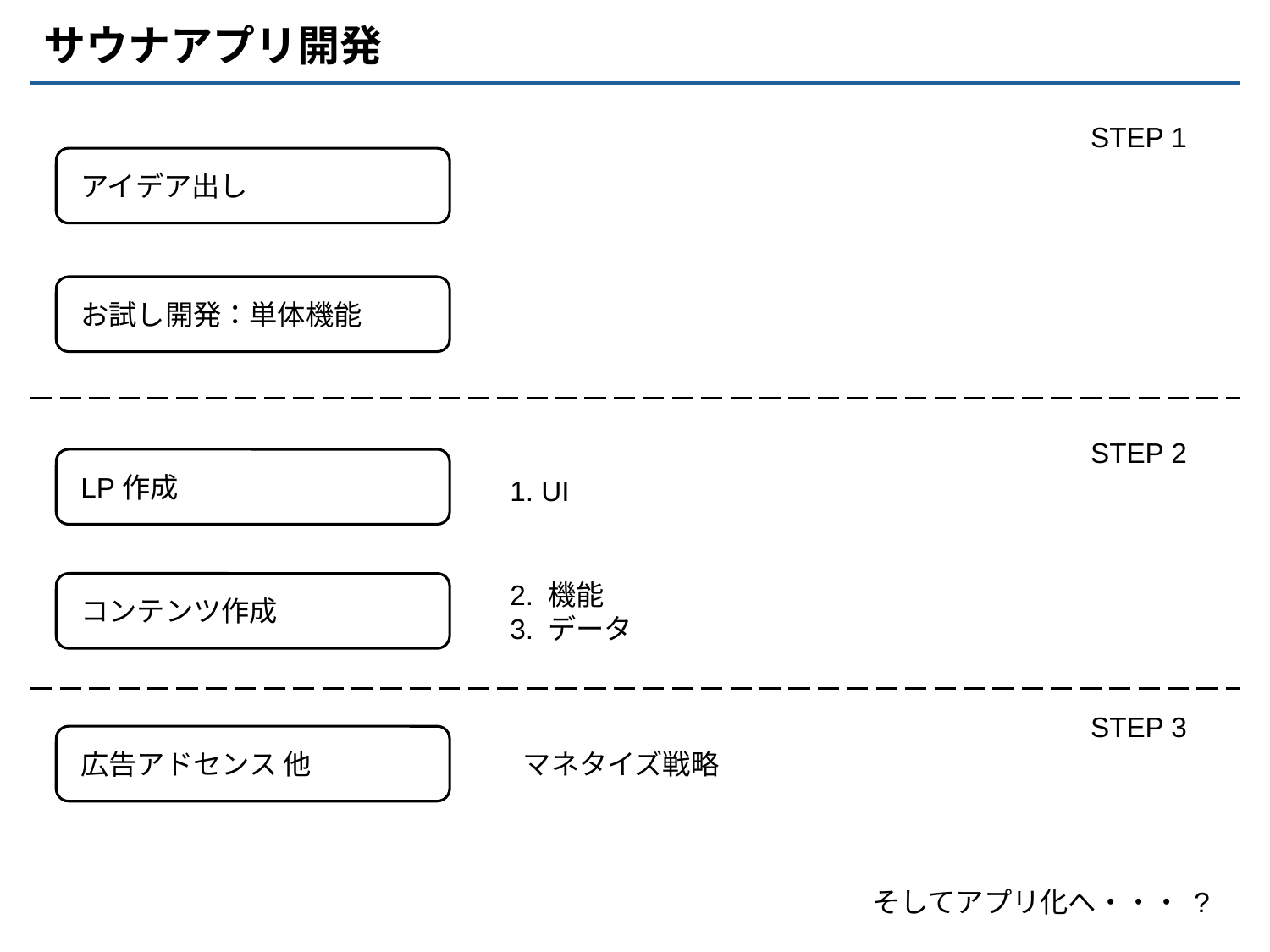

サウナアプリ開発
STEP 1

アイデア出し

お試し開発：単体機能
STEP 2

LP作成
1. UI
2. 機能
3. データ

コンテンツ作成
STEP 3

広告アドセンス 他
 マネタイズ戦略
そしてアプリ化へ・・・ ?